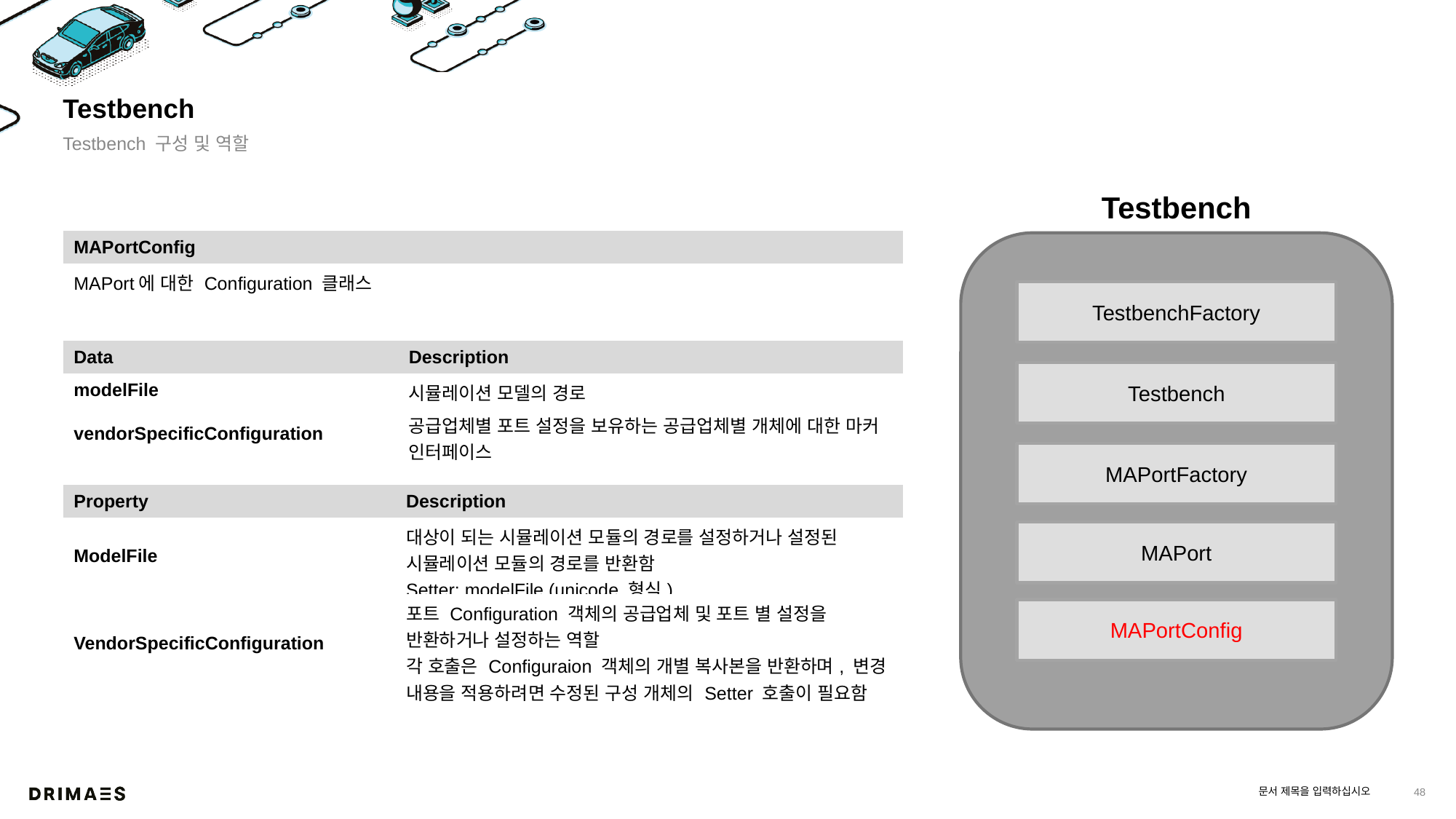

# Testbench
Testbench 구성 및 역할
Testbench
| MAPortConfig |
| --- |
| MAPort에 대한 Configuration 클래스 |

TestbenchFactory
| Data | Description |
| --- | --- |
| modelFile | 시뮬레이션 모델의 경로 |
| vendorSpecificConfiguration | 공급업체별 포트 설정을 보유하는 공급업체별 개체에 대한 마커 인터페이스 |
Testbench
MAPortFactory
| Property | Description |
| --- | --- |
| ModelFile | 대상이 되는 시뮬레이션 모듈의 경로를 설정하거나 설정된 시뮬레이션 모듈의 경로를 반환함 Setter: modelFile (unicode 형식) |
| VendorSpecificConfiguration | 포트 Configuration 객체의 공급업체 및 포트 별 설정을 반환하거나 설정하는 역할 각 호출은 Configuraion 객체의 개별 복사본을 반환하며, 변경 내용을 적용하려면 수정된 구성 개체의 Setter 호출이 필요함 |
MAPort
MAPortConfig
문서 제목을 입력하십시오